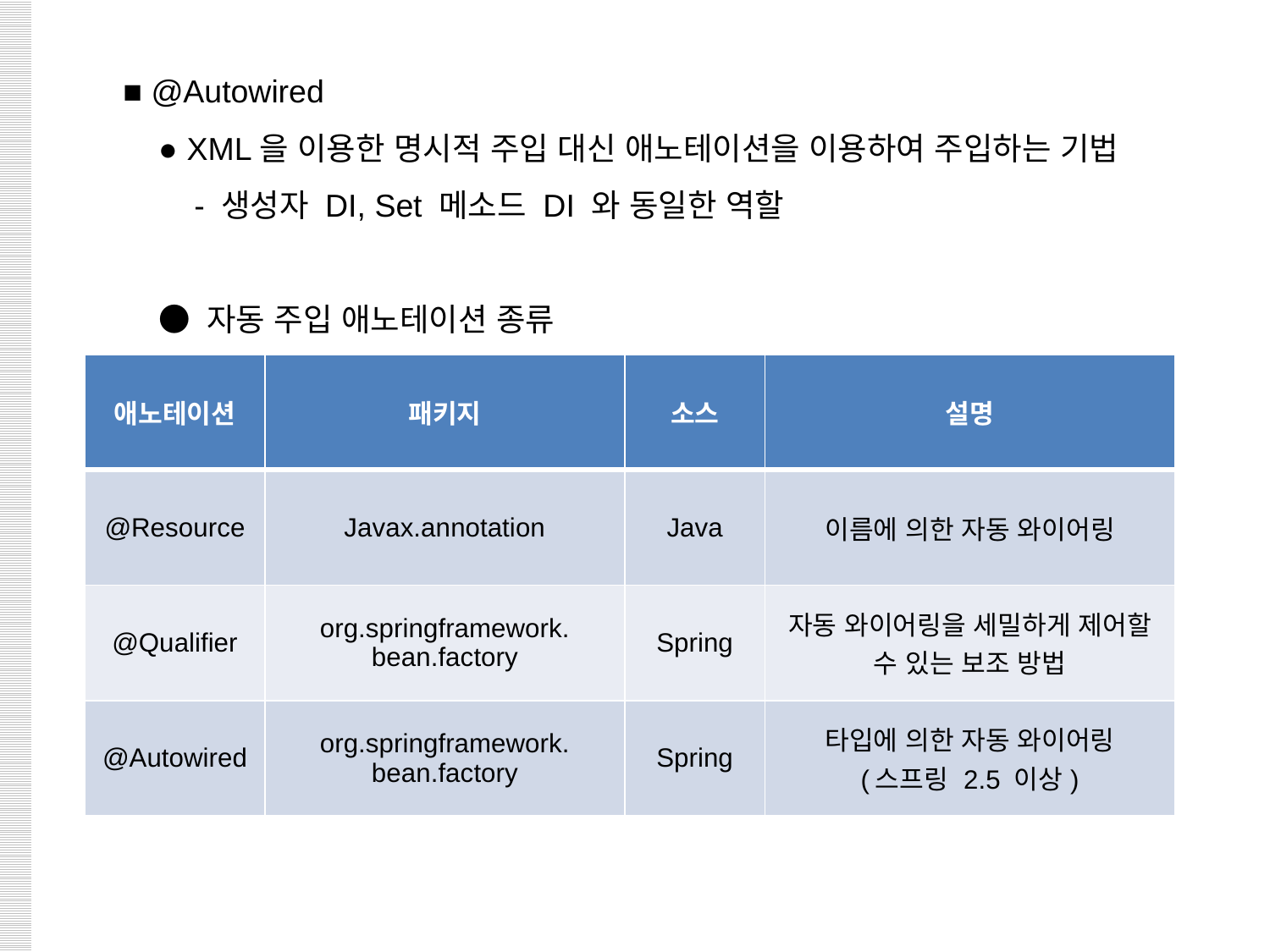

■ @Autowired
    ● XML을 이용한 명시적 주입 대신 애노테이션을 이용하여 주입하는 기법
        - 생성자 DI, Set 메소드 DI 와 동일한 역할

    ● 자동 주입 애노테이션 종류
| 애노테이션 | 패키지 | 소스 | 설명 |
| --- | --- | --- | --- |
| @Resource | Javax.annotation | Java | 이름에 의한 자동 와이어링 |
| @Qualifier | org.springframework. bean.factory | Spring | 자동 와이어링을 세밀하게 제어할 수 있는 보조 방법 |
| @Autowired | org.springframework. bean.factory | Spring | 타입에 의한 자동 와이어링 (스프링 2.5 이상) |